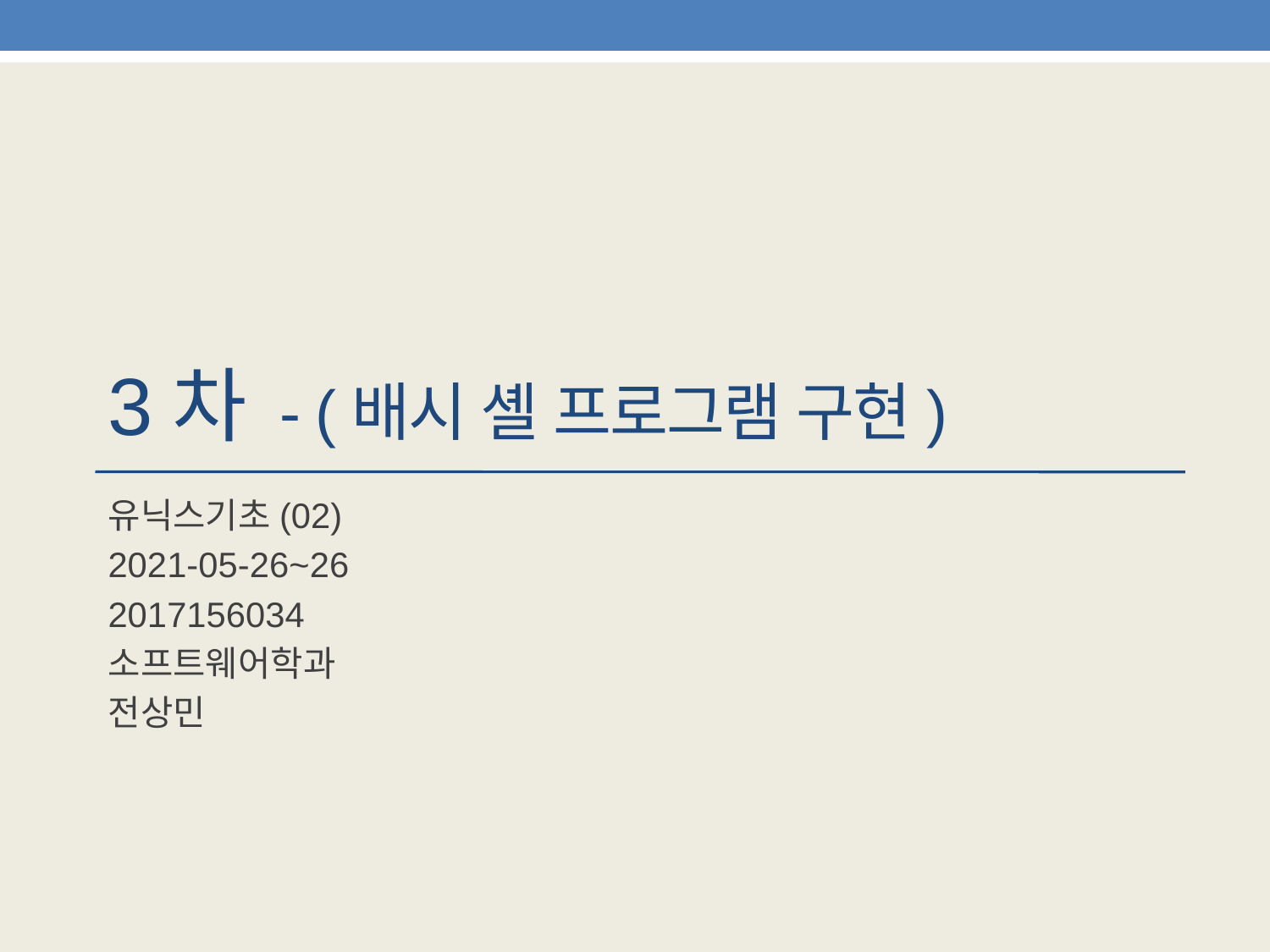

# 3차 - (배시 셸 프로그램 구현)
유닉스기초(02)
2021-05-26~26
2017156034
소프트웨어학과
전상민